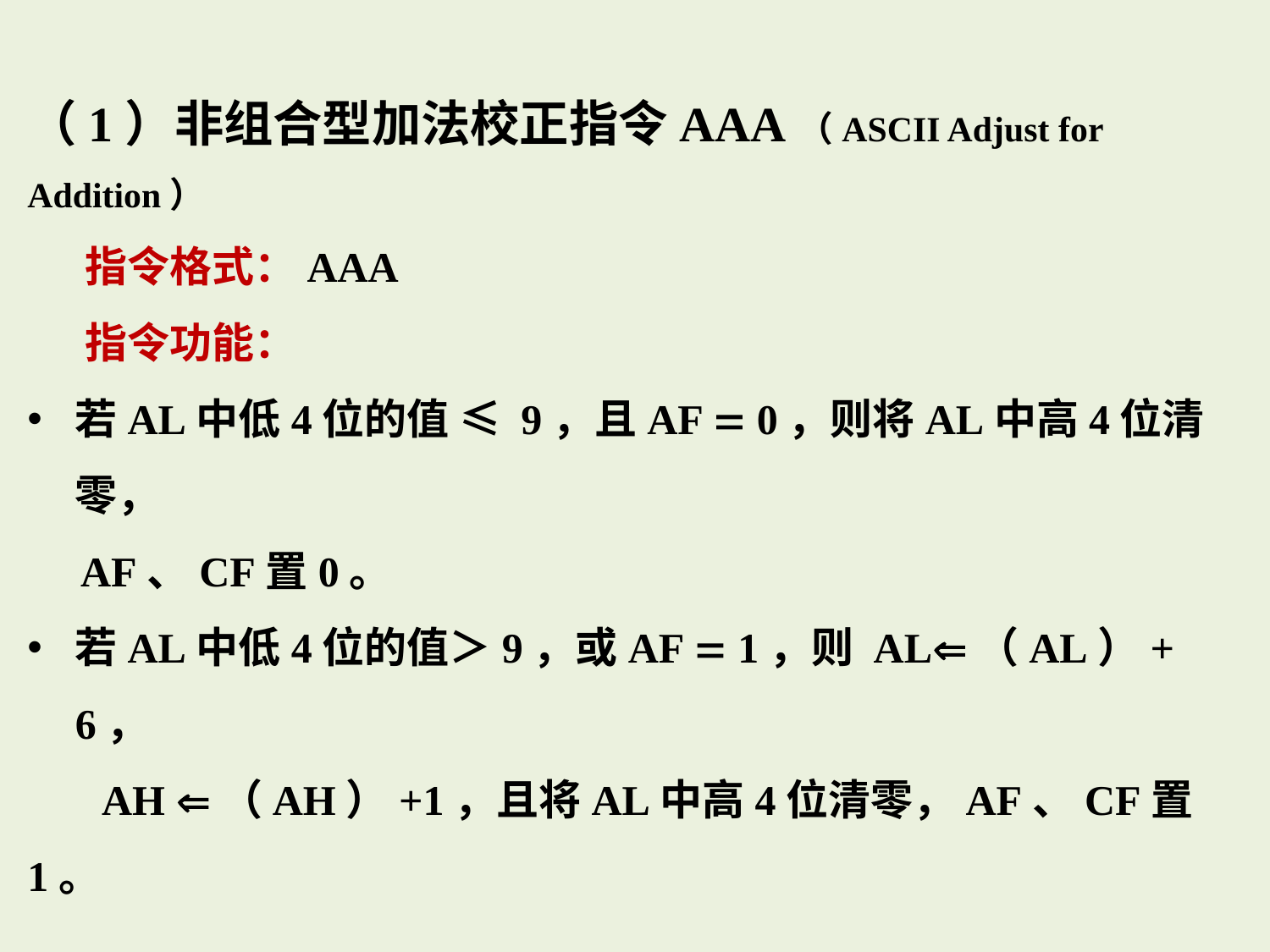

（1）非组合型加法校正指令AAA（ASCII Adjust for Addition）
     指令格式：AAA
     指令功能：
若AL中低4位的值 ≤ 9，且AF = 0，则将AL中高4位清零，
     AF、CF置0。
若AL中低4位的值＞9，或AF = 1，则 AL⇐（AL）+ 6，
       AH ⇐（AH）+1，且将AL中高4位清零，AF、CF置1。
159